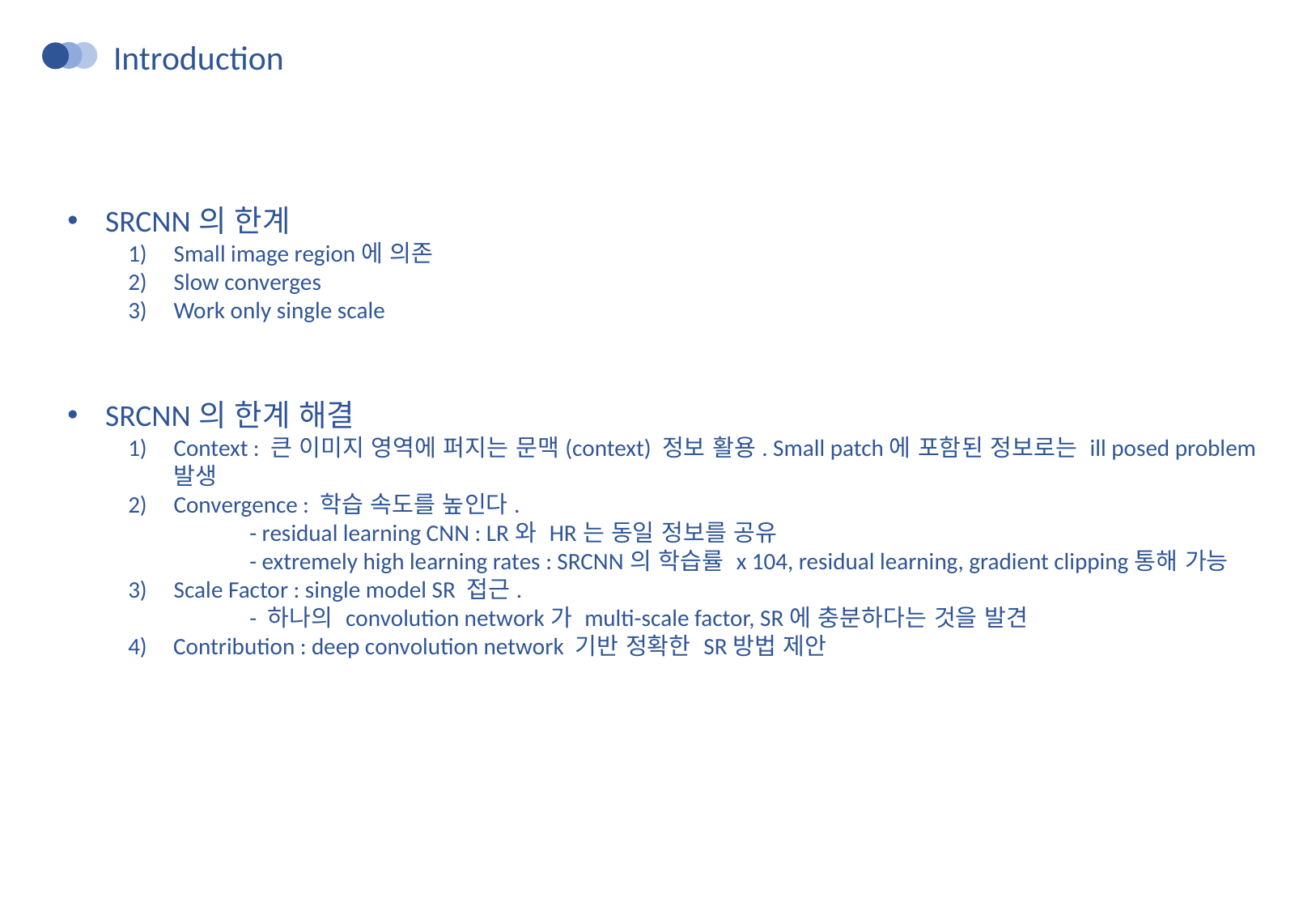

Introduction

SRCNN의 한계
Small image region에 의존
Slow converges
Work only single scale

SRCNN의 한계 해결
Context : 큰 이미지 영역에 퍼지는 문맥(context) 정보 활용. Small patch에 포함된 정보로는 ill posed problem 발생
Convergence : 학습 속도를 높인다.
	- residual learning CNN : LR와 HR는 동일 정보를 공유
	- extremely high learning rates : SRCNN의 학습률 x 104, residual learning, gradient clipping통해 가능
Scale Factor : single model SR 접근.
	- 하나의 convolution network가 multi-scale factor, SR에 충분하다는 것을 발견
4)     Contribution : deep convolution network 기반 정확한 SR방법 제안